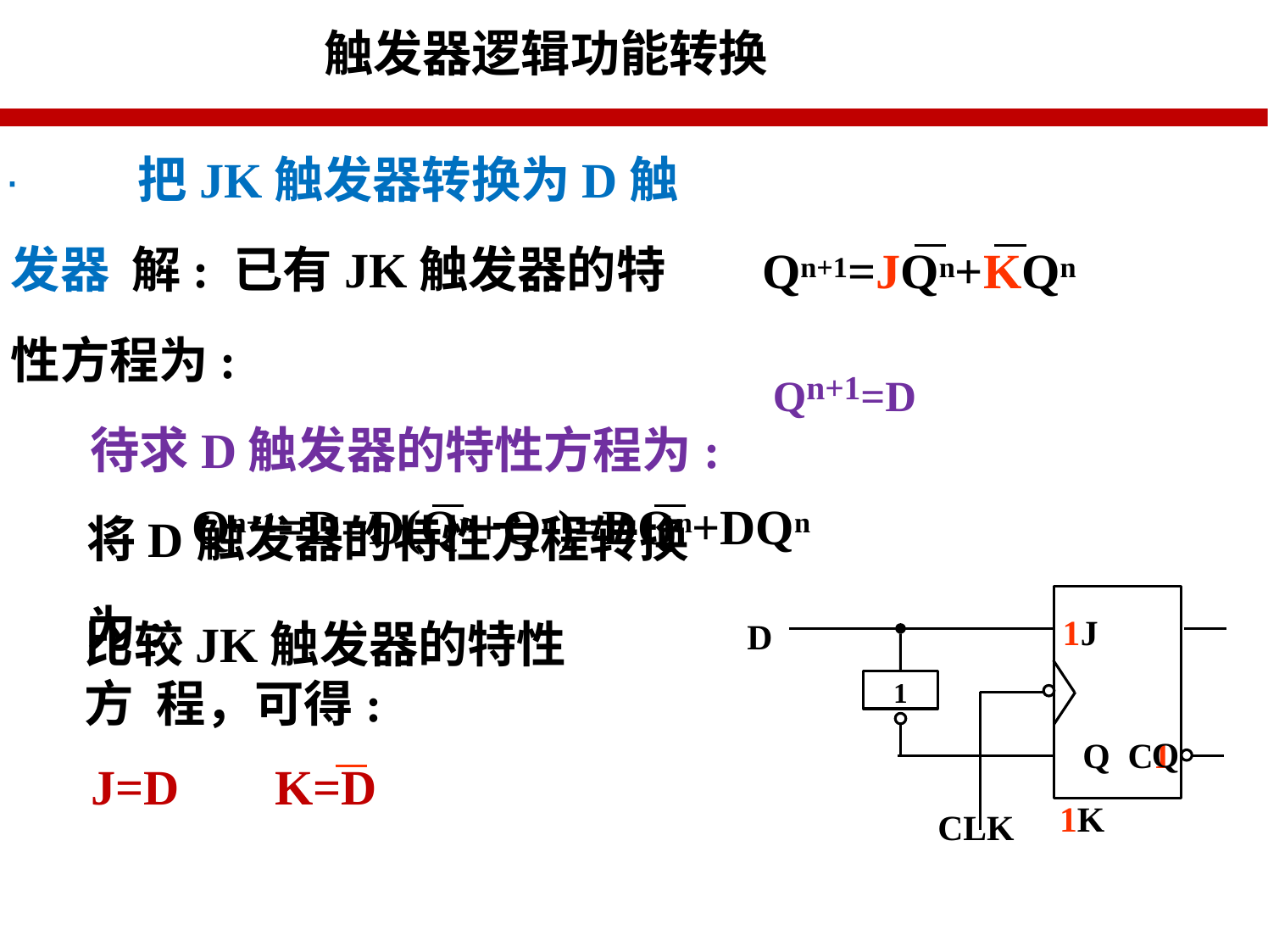

# 触发器逻辑功能转换
·	把JK触发器转换为D触发器  解: 已有JK触发器的特性方程为:
待求D触发器的特性方程为:  将D触发器的特性方程转换为:
Qn+1=JQn+KQn  Qn+1=D

Qn+1=D=D(Qn+Qn)=DQn+DQn

1J	Q  C1
1K
比较JK触发器的特性方  程，可得:
J=D	K=D
D

1

Q

CLK